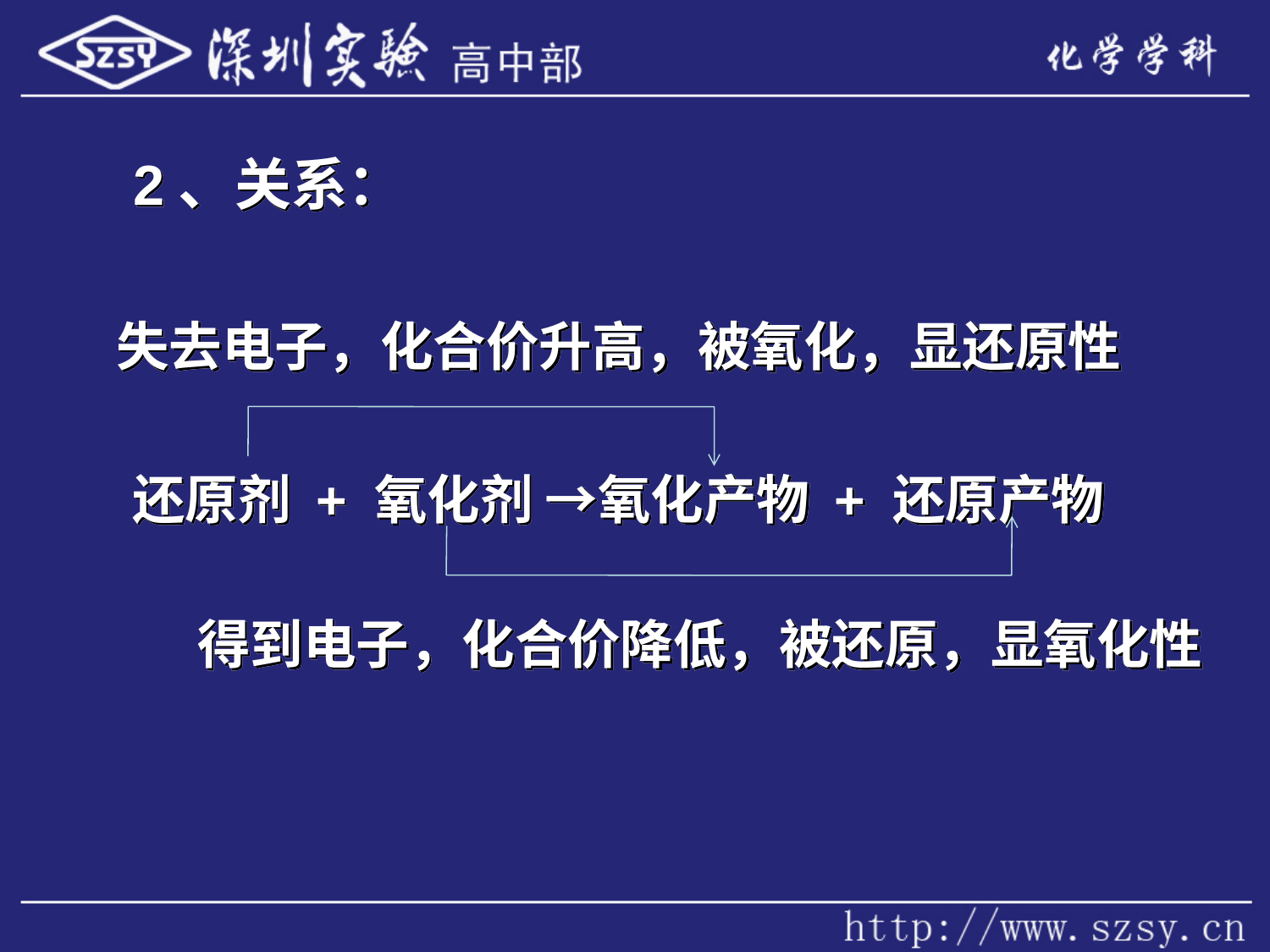

2、关系：
失去电子，化合价升高，被氧化，显还原性
还原剂 + 氧化剂 →氧化产物 + 还原产物
得到电子，化合价降低，被还原，显氧化性